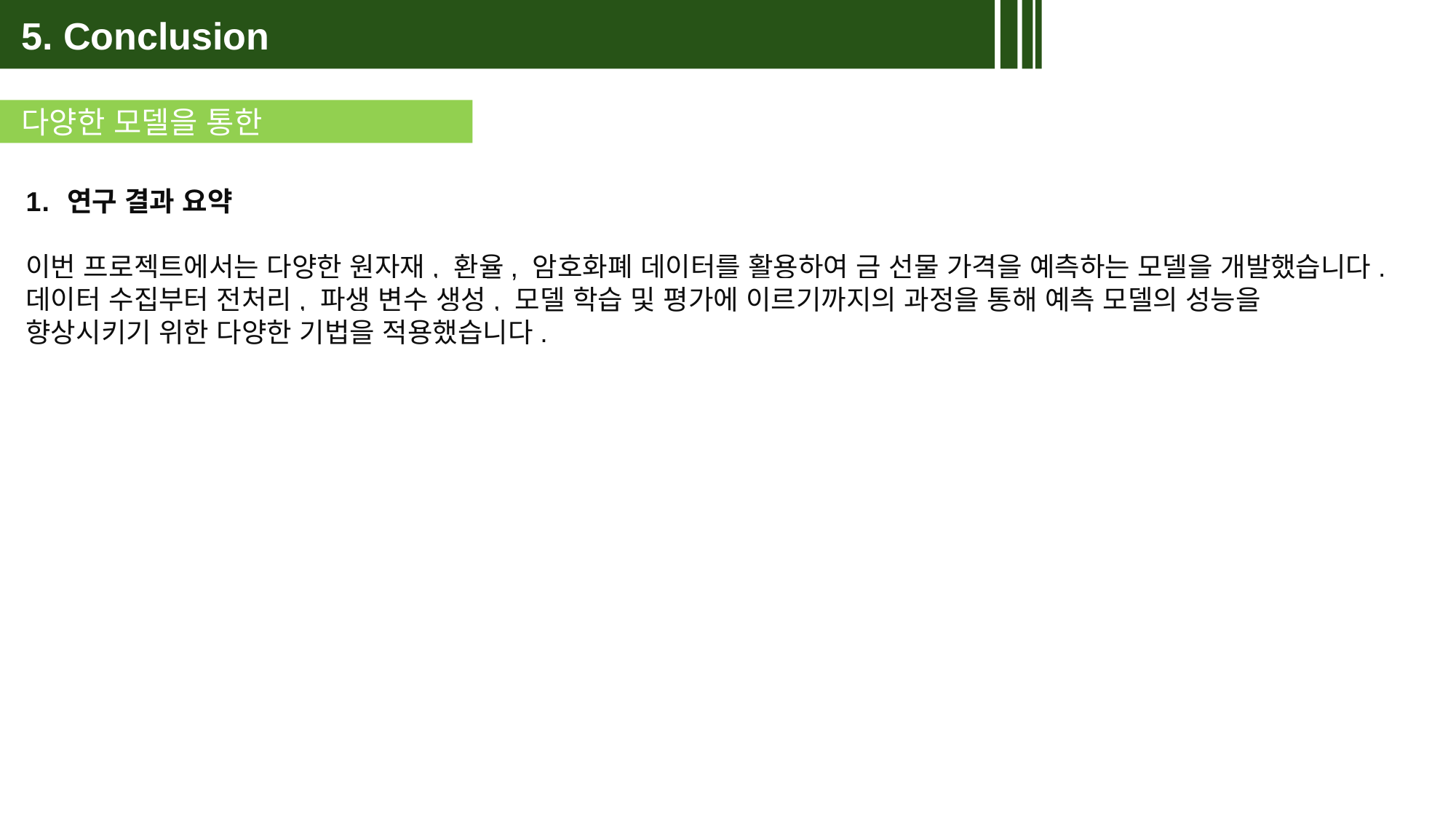

5. Conclusion

다양한 모델을 통한
연구 결과 요약

이번 프로젝트에서는 다양한 원자재, 환율, 암호화폐 데이터를 활용하여 금 선물 가격을 예측하는 모델을 개발했습니다. 데이터 수집부터 전처리, 파생 변수 생성, 모델 학습 및 평가에 이르기까지의 과정을 통해 예측 모델의 성능을 향상시키기 위한 다양한 기법을 적용했습니다.